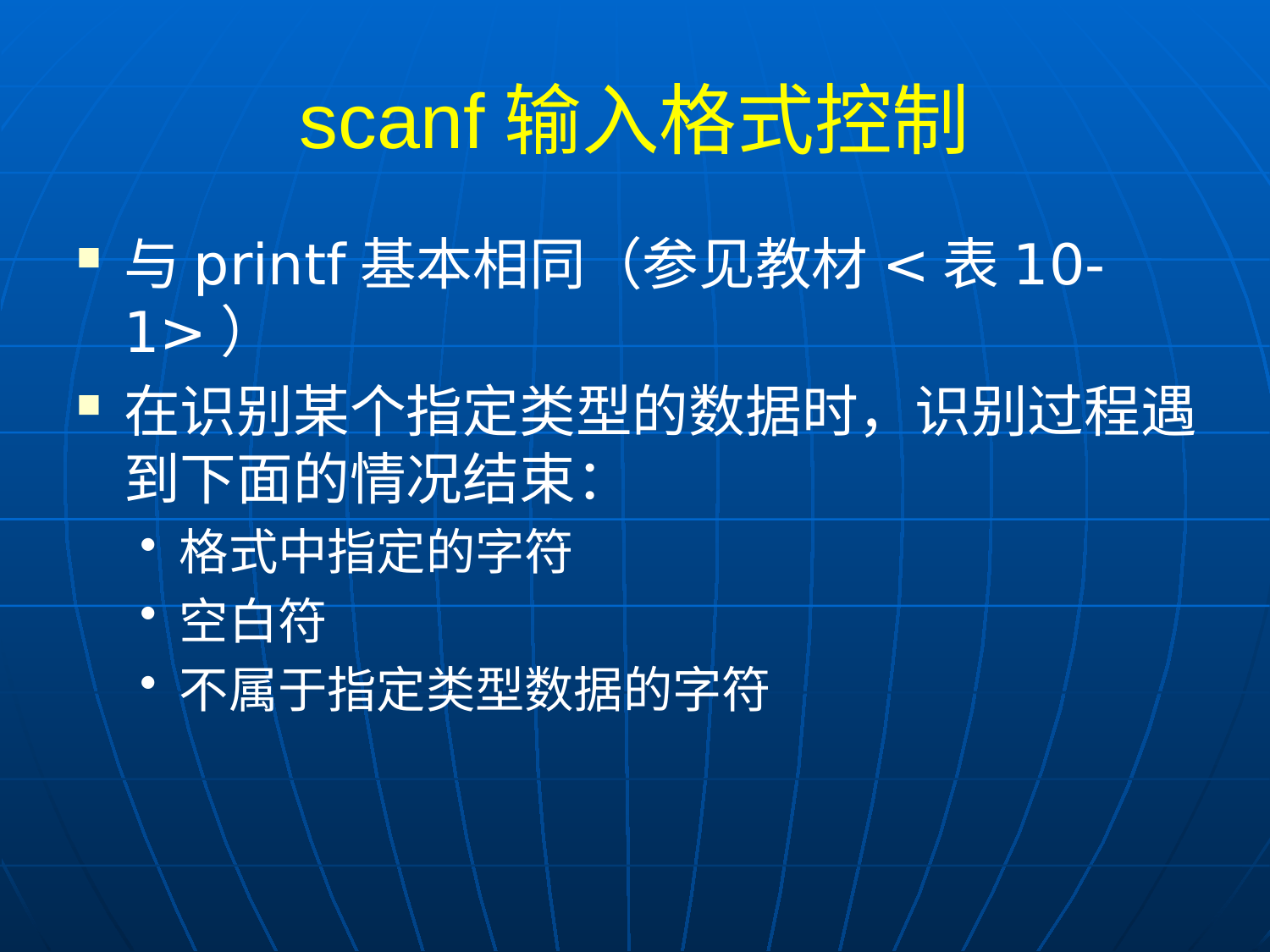

# scanf输入格式控制
与printf基本相同（参见教材<表10-1>）
在识别某个指定类型的数据时，识别过程遇到下面的情况结束：
格式中指定的字符
空白符
不属于指定类型数据的字符